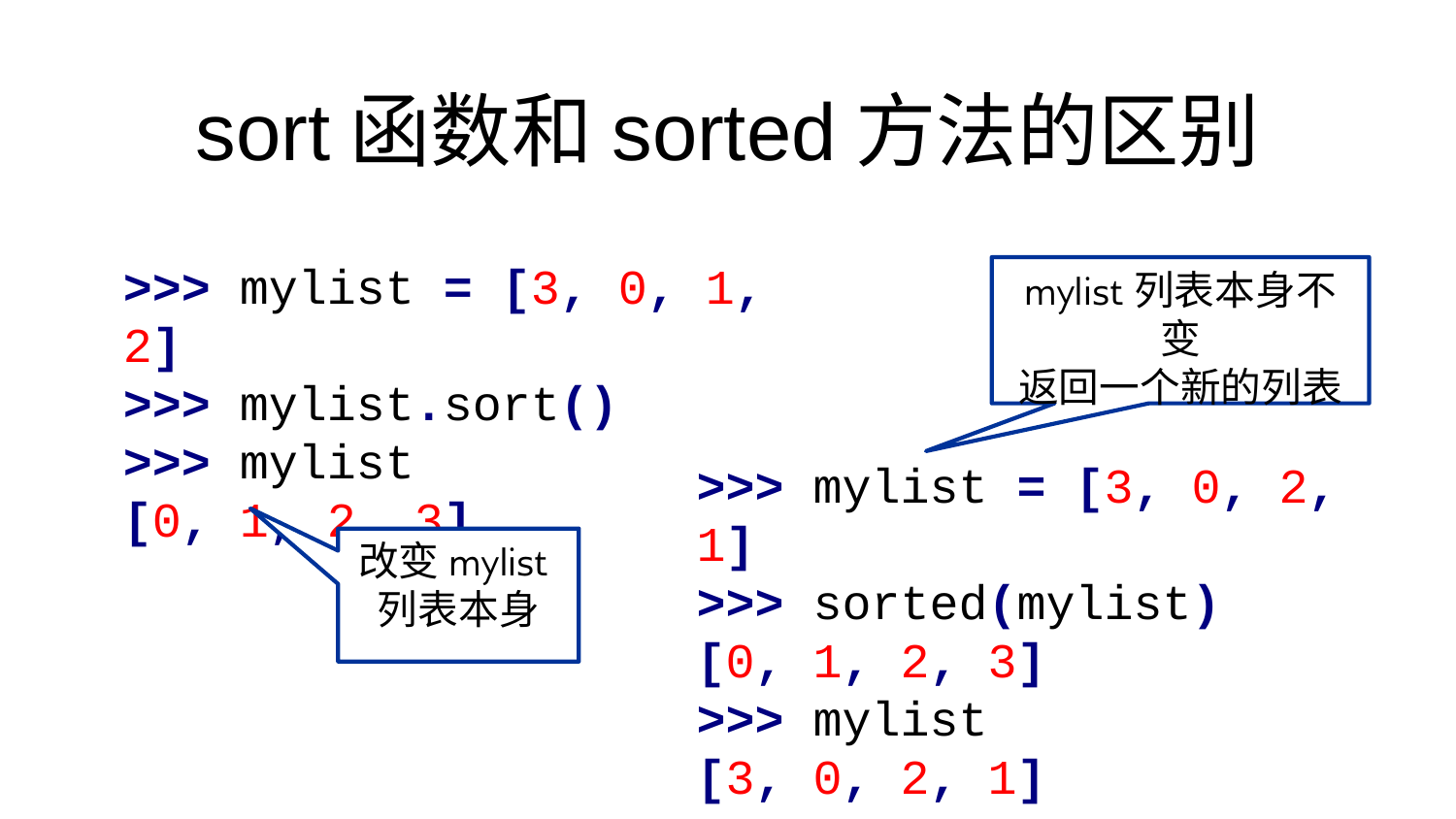

sort函数和sorted方法的区别
>>> mylist = [3, 0, 1, 2]
>>> mylist.sort()
>>> mylist
[0, 1, 2, 3]
mylist列表本身不变
返回一个新的列表
>>> mylist = [3, 0, 2, 1]
>>> sorted(mylist)
[0, 1, 2, 3]
>>> mylist
[3, 0, 2, 1]
改变mylist列表本身
50